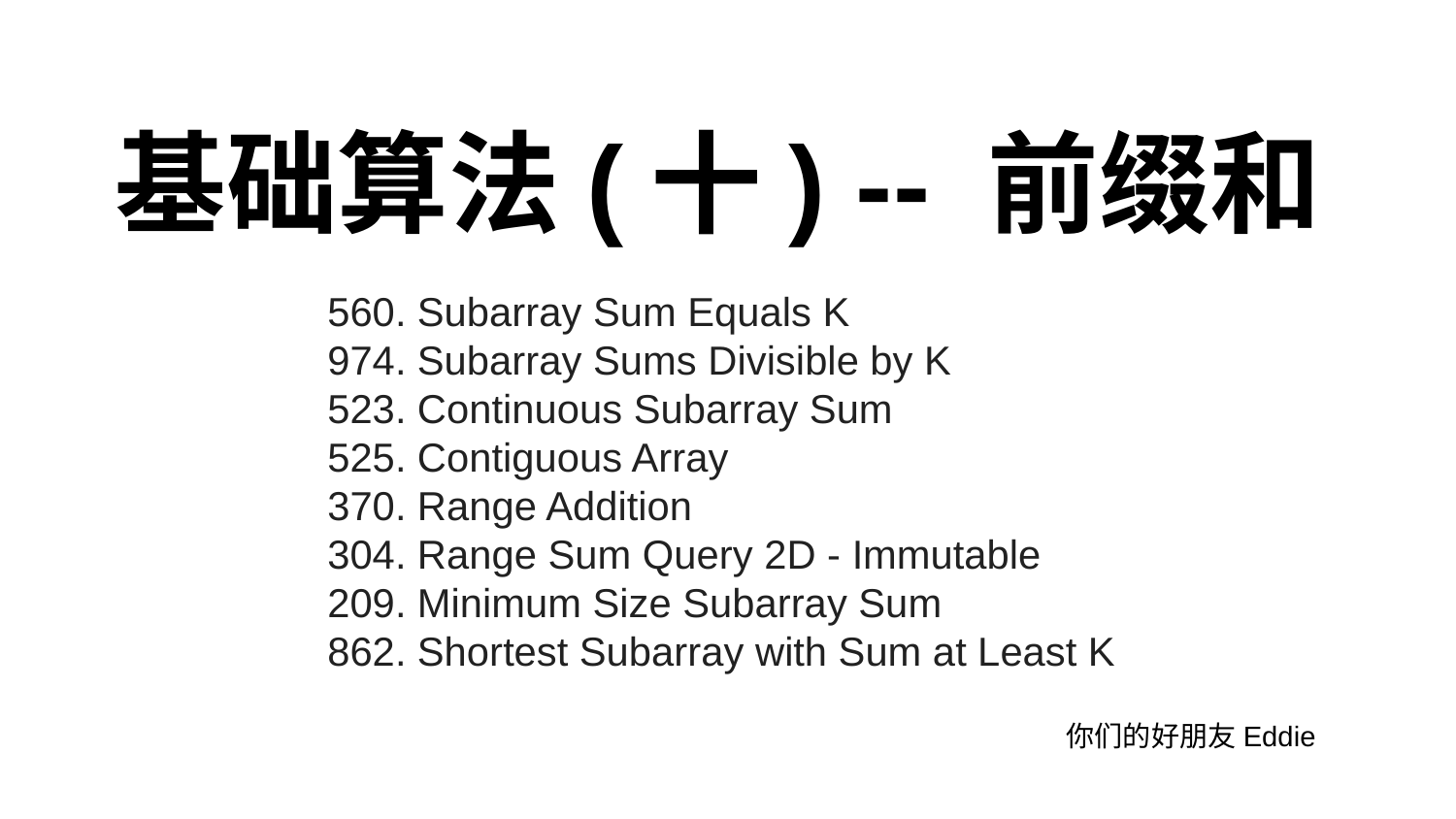

# 基础算法(十) -- 前缀和
560. Subarray Sum Equals K
974. Subarray Sums Divisible by K
523. Continuous Subarray Sum
525. Contiguous Array
370. Range Addition
304. Range Sum Query 2D - Immutable
209. Minimum Size Subarray Sum
862. Shortest Subarray with Sum at Least K
你们的好朋友Eddie